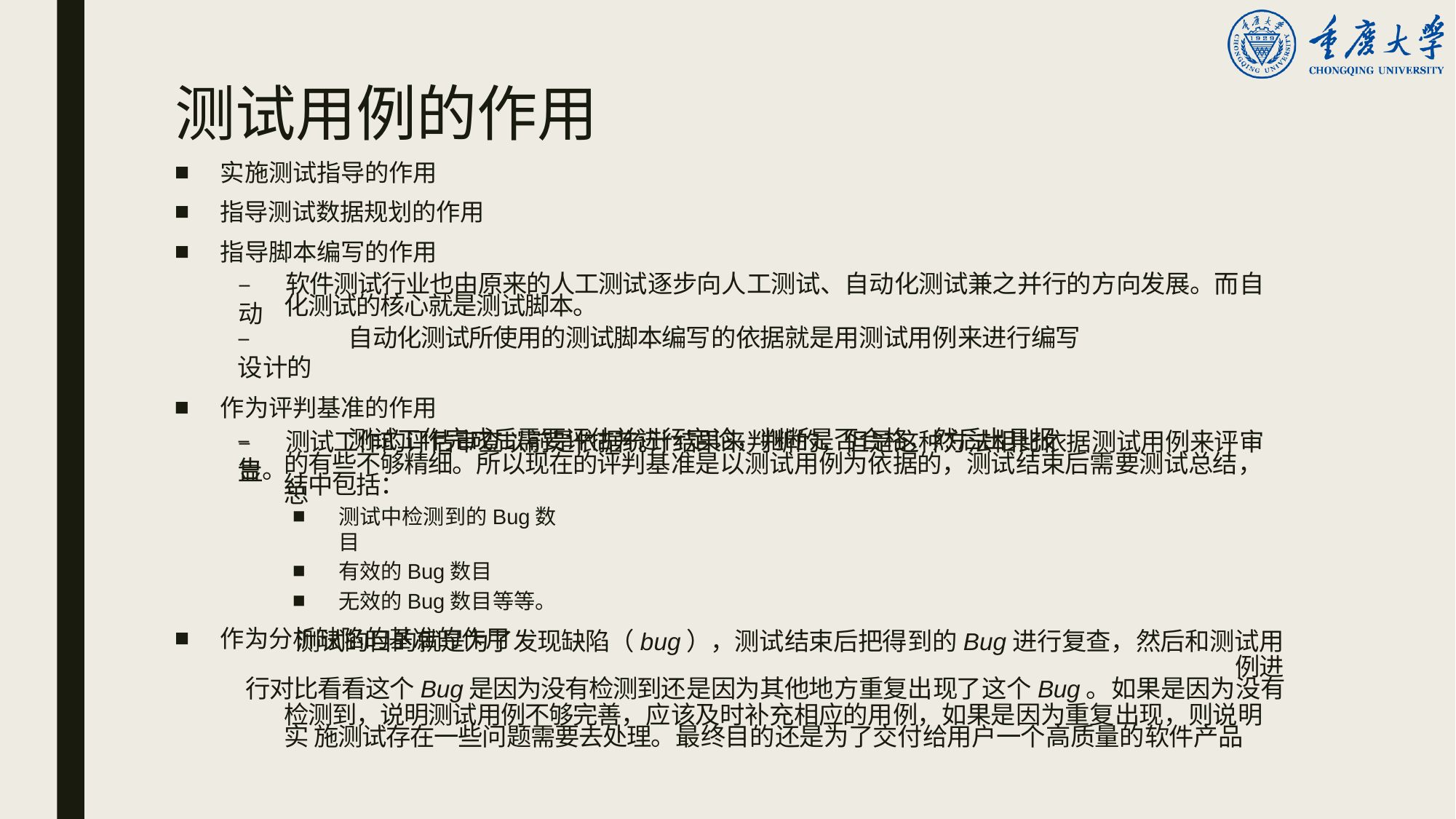

# 测试用例的作用
实施测试指导的作用
指导测试数据规划的作用
指导脚本编写的作用
–	软件测试行业也由原来的人工测试逐步向人工测试、自动化测试兼之并行的方向发展。而自动
化测试的核心就是测试脚本。
–	自动化测试所使用的测试脚本编写的依据就是用测试用例来进行编写设计的
作为评判基准的作用
–	测试工作完成后需要评估并进行定论，判断是否合格，然后出具报告。
–	测试工作的评估审查以前是依据统计结果来判断的，但是这种方法相比依据测试用例来评审显
的有些不够精细。所以现在的评判基准是以测试用例为依据的，测试结束后需要测试总结，总
结中包括：
测试中检测到的Bug数目
有效的Bug数目
无效的Bug数目等等。
作为分析缺陷的基准的作用
–	测试的目的就是为了发现缺陷（bug），测试结束后把得到的Bug进行复查，然后和测试用例进
行对比看看这个Bug是因为没有检测到还是因为其他地方重复出现了这个Bug。如果是因为没有
检测到，说明测试用例不够完善，应该及时补充相应的用例，如果是因为重复出现，则说明实 施测试存在一些问题需要去处理。最终目的还是为了交付给用户一个高质量的软件产品